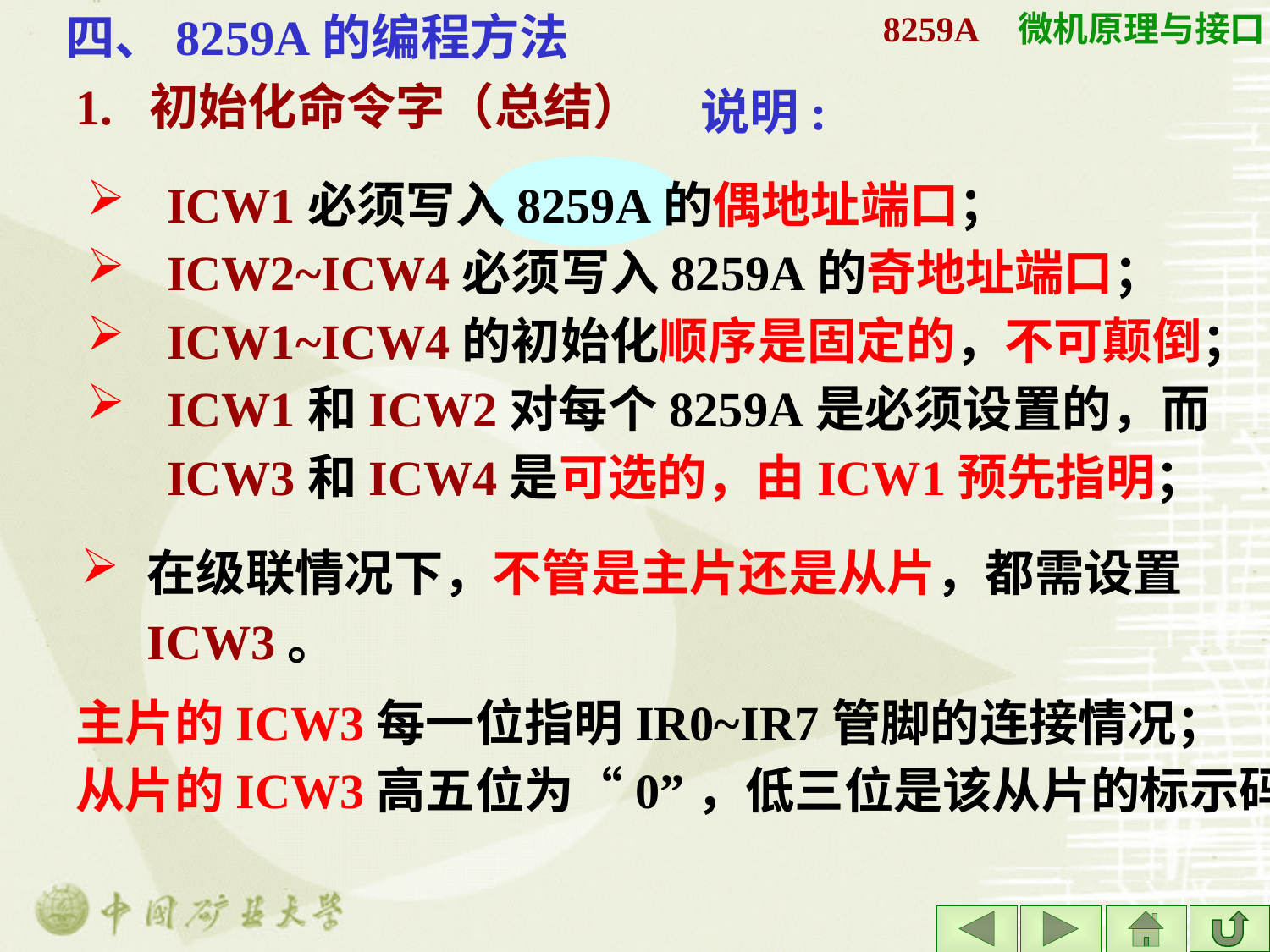

四、8259A的编程方法
# 8259A
1.  初始化命令字（总结）
说明:

ICW1必须写入8259A的偶地址端口；
ICW2~ICW4必须写入8259A的奇地址端口；
ICW1~ICW4的初始化顺序是固定的，不可颠倒；
ICW1和ICW2对每个8259A是必须设置的，而ICW3和ICW4是可选的，由ICW1预先指明；
在级联情况下，不管是主片还是从片，都需设置ICW3。
主片的ICW3每一位指明IR0~IR7管脚的连接情况；
从片的ICW3高五位为“0”，低三位是该从片的标示码。